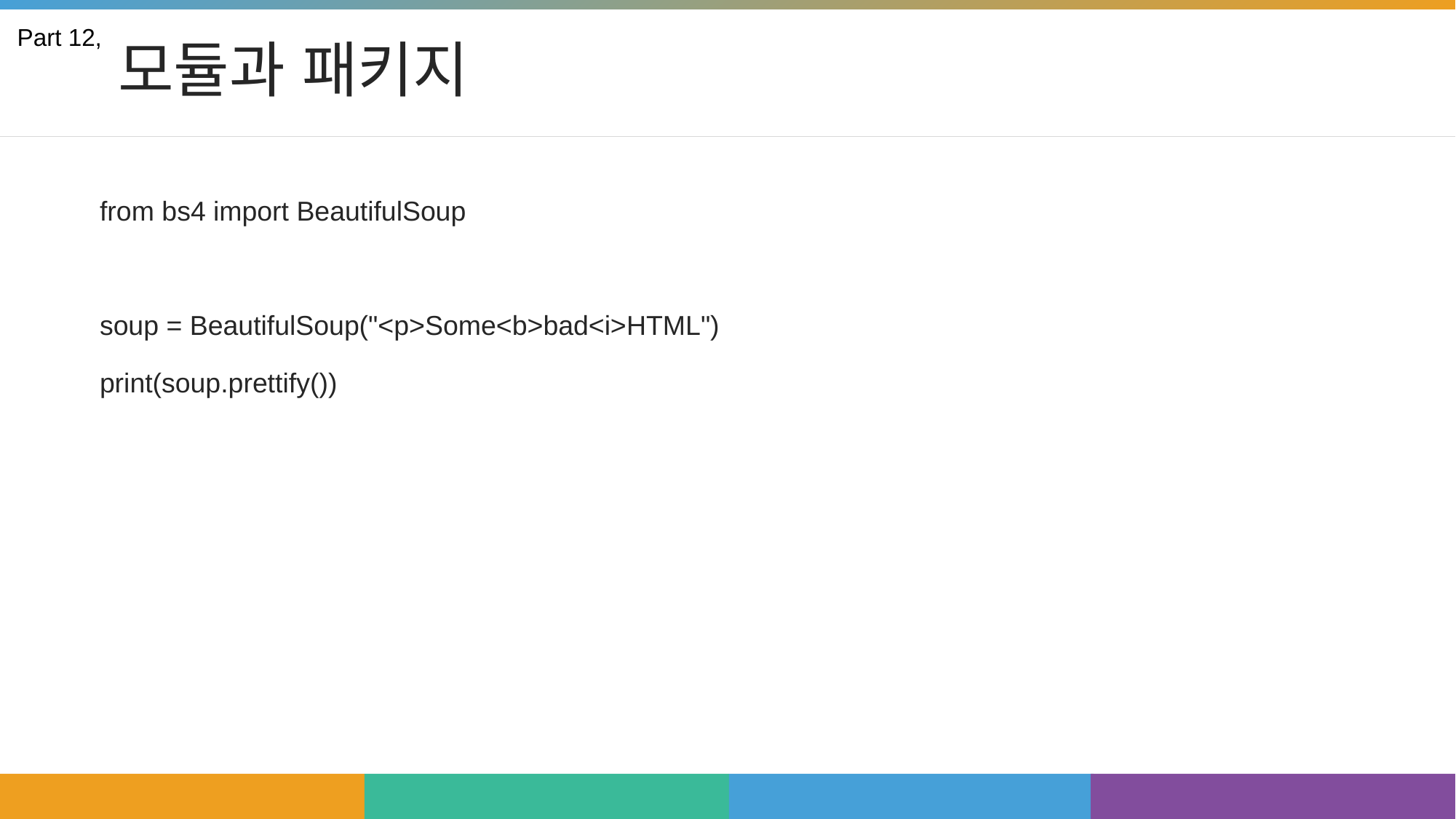

# 모듈과 패키지
Part 12,
from bs4 import BeautifulSoup

soup = BeautifulSoup("<p>Some<b>bad<i>HTML")
print(soup.prettify())